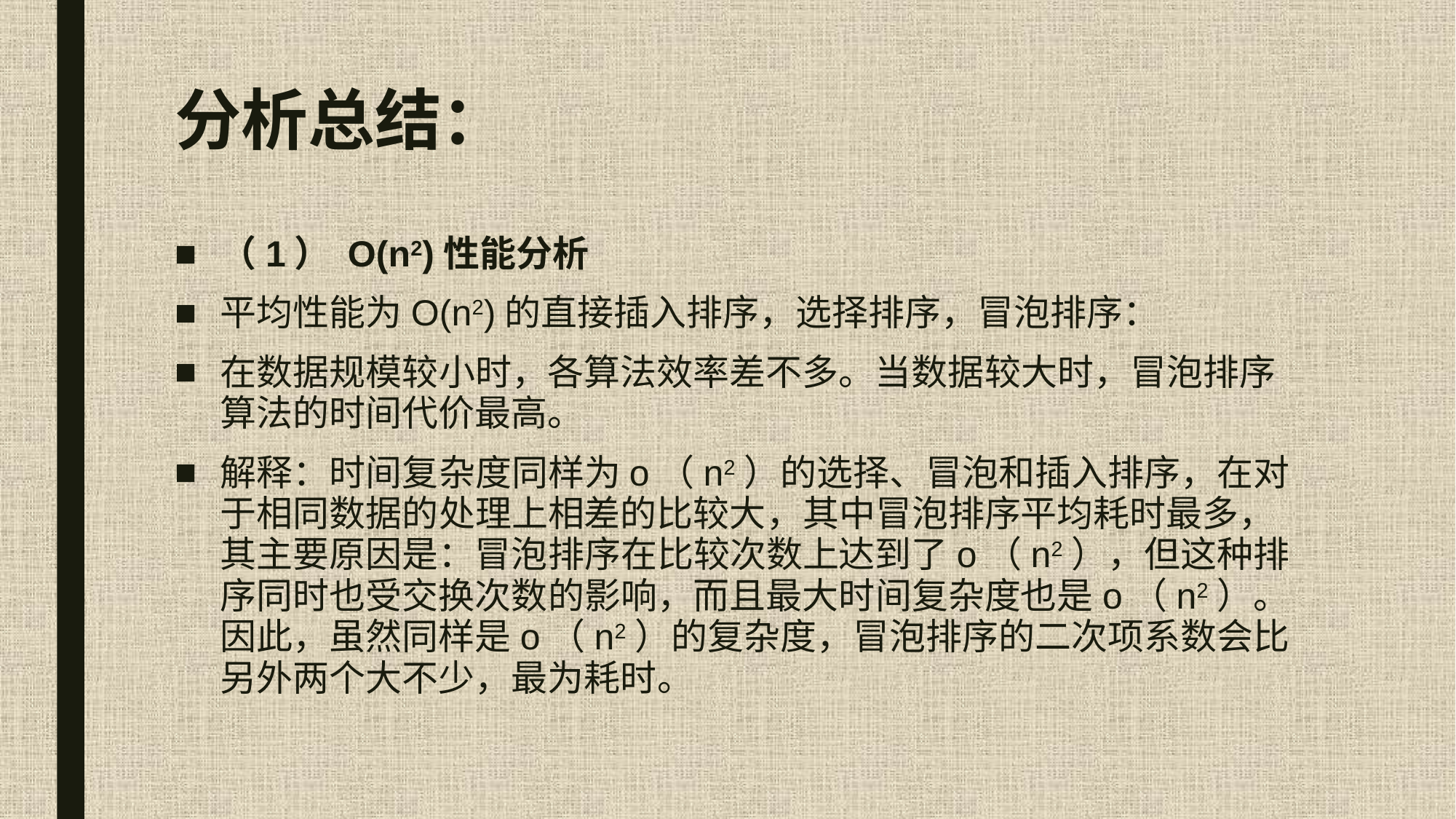

# 分析总结：
（1） O(n2)性能分析
平均性能为O(n2)的直接插入排序，选择排序，冒泡排序：
在数据规模较小时，各算法效率差不多。当数据较大时，冒泡排序算法的时间代价最高。
解释：时间复杂度同样为o（n2）的选择、冒泡和插入排序，在对于相同数据的处理上相差的比较大，其中冒泡排序平均耗时最多，其主要原因是：冒泡排序在比较次数上达到了o（n2），但这种排序同时也受交换次数的影响，而且最大时间复杂度也是o（n2）。因此，虽然同样是o（n2）的复杂度，冒泡排序的二次项系数会比另外两个大不少，最为耗时。